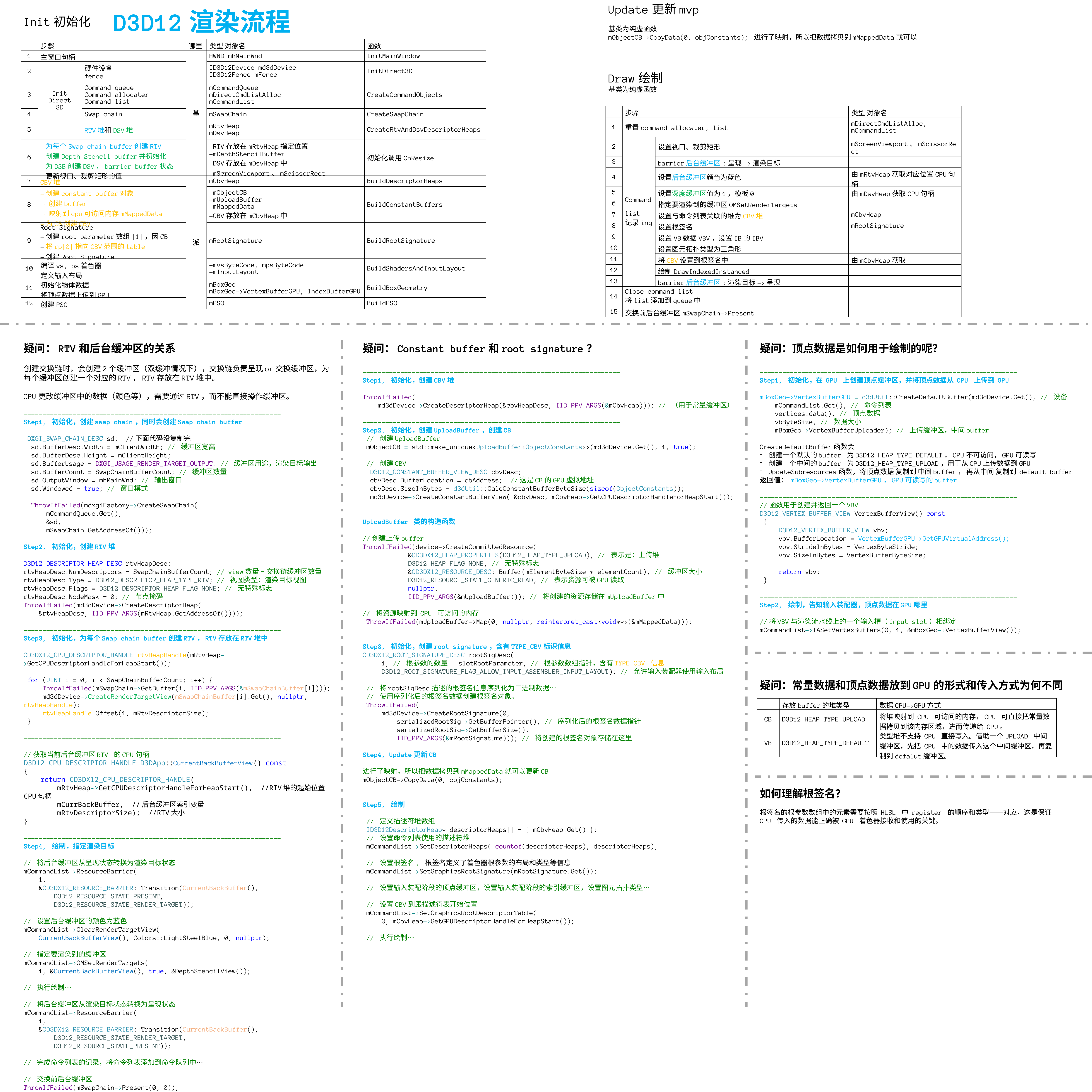

Update更新mvp

基类为纯虚函数
mObjectCB->CopyData(0, objConstants); 进行了映射，所以把数据拷贝到mMappedData就可以
D3D12渲染流程
Init初始化
|  | 步骤 |  | 哪里 | 类型 对象名 | 函数 |
| --- | --- | --- | --- | --- | --- |
| 1 | 主窗口句柄 |  | 基 | HWND mhMainWnd | InitMainWindow |
| 2 | Init Direct 3D | 硬件设备 fence |  | ID3D12Device md3dDevice ID3D12Fence mFence | InitDirect3D |
| 3 |  | Command queue Command allocater Command list |  | mCommandQueue mDirectCmdListAlloc mCommandList | CreateCommandObjects |
| 4 |  | Swap chain |  | mSwapChain | CreateSwapChain |
| 5 |  | RTV堆和DSV堆 |  | mRtvHeap mDsvHeap | CreateRtvAndDsvDescriptorHeaps |
| 6 | -为每个Swap chain buffer创建RTV -创建Depth Stencil buffer并初始化 -为DSB创建DSV，barrier buffer状态 -更新视口、裁剪矩形的值 |  |  | -RTV存放在mRtvHeap指定位置 -mDepthStencilBuffer -DSV存放在mDsvHeap中 -mScreenViewport、mScissorRect | 初始化调用OnResize |
| 7 | CBV堆 |  | 派 | mCbvHeap | BuildDescriptorHeaps |
| 8 | -创建constant buffer对象 ·创建buffer ·映射到cpu可访问内存mMappedData -为CB创建CBV |  |  | -mObjectCB -mUploadBuffer -mMappedData -CBV存放在mCbvHeap中 | BuildConstantBuffers |
| 9 | Root Signature -创建root parameter数组[1]，因CB -将rp[0]指向CBV范围的table -创建Root Signature |  |  | mRootSignature | BuildRootSignature |
| 10 | 编译vs, ps着色器 定义输入布局 |  |  | -mvsByteCode, mpsByteCode -mInputLayout | BuildShadersAndInputLayout |
| 11 | 初始化物体数据 将顶点数据上传到GPU |  |  | mBoxGeo mBoxGeo->VertexBufferGPU, IndexBufferGPU | BuildBoxGeometry |
| 12 | 创建PSO |  |  | mPSO | BuildPSO |
Draw绘制
基类为纯虚函数
|  | 步骤 |  | 类型 对象名 |
| --- | --- | --- | --- |
| 1 | 重置command allocater, list |  | mDirectCmdListAlloc, mCommandList |
| 2 | Command list 记录ing | 设置视口、裁剪矩形 | mScreenViewport、mScissorRect |
| 3 |  | barrier后台缓冲区:呈现->渲染目标 |  |
| 4 |  | 设置后台缓冲区颜色为蓝色 | 由mRtvHeap获取对应位置CPU句柄 |
| 5 |  | 设置深度缓冲区值为1，模板0 | 由mDsvHeap获取CPU句柄 |
| 6 |  | 指定要渲染到的缓冲区OMSetRenderTargets |  |
| 7 |  | 设置与命令列表关联的堆为CBV堆 | mCbvHeap |
| 8 |  | 设置根签名 | mRootSignature |
| 9 |  | 设置VB数据VBV，设置IB的IBV |  |
| 10 |  | 设置图元拓扑类型为三角形 |  |
| 11 |  | 将CBV设置到根签名中 | 由mCbvHeap获取 |
| 12 |  | 绘制DrawIndexedInstanced |  |
| 13 |  | barrier后台缓冲区:渲染目标->呈现 |  |
| 14 | Close command list 将list添加到queue中 |  |  |
| 15 | 交换前后台缓冲区mSwapChain->Present |  |  |
疑问：RTV和后台缓冲区的关系

创建交换链时，会创建2个缓冲区（双缓冲情况下），交换链负责呈现or交换缓冲区，为每个缓冲区创建一个对应的RTV，RTV存放在RTV堆中。

CPU更改缓冲区中的数据（颜色等），需要通过RTV，而不能直接操作缓冲区。

--------------------------------------------------------------------
Step1, 初始化，创建swap chain，同时会创建Swap chain buffer

 DXGI_SWAP_CHAIN_DESC sd;  //下面代码没复制完
  sd.BufferDesc.Width = mClientWidth; // 缓冲区宽高
  sd.BufferDesc.Height = mClientHeight;
  sd.BufferUsage = DXGI_USAGE_RENDER_TARGET_OUTPUT; // 缓冲区用途，渲染目标输出
  sd.BufferCount = SwapChainBufferCount; // 缓冲区数量
  sd.OutputWindow = mhMainWnd; // 输出窗口
  sd.Windowed = true; // 窗口模式

  ThrowIfFailed(mdxgiFactory->CreateSwapChain(
      mCommandQueue.Get(),
      &sd,
      mSwapChain.GetAddressOf()));
--------------------------------------------------------------------
Step2, 初始化，创建RTV堆

D3D12_DESCRIPTOR_HEAP_DESC rtvHeapDesc;
rtvHeapDesc.NumDescriptors = SwapChainBufferCount; // view数量=交换链缓冲区数量
rtvHeapDesc.Type = D3D12_DESCRIPTOR_HEAP_TYPE_RTV; // 视图类型：渲染目标视图
rtvHeapDesc.Flags = D3D12_DESCRIPTOR_HEAP_FLAG_NONE; // 无特殊标志
rtvHeapDesc.NodeMask = 0; // 节点掩码
ThrowIfFailed(md3dDevice->CreateDescriptorHeap(
    &rtvHeapDesc, IID_PPV_ARGS(mRtvHeap.GetAddressOf())));

--------------------------------------------------------------------
Step3, 初始化，为每个Swap chain buffer创建RTV，RTV存放在RTV堆中

CD3DX12_CPU_DESCRIPTOR_HANDLE rtvHeapHandle(mRtvHeap->GetCPUDescriptorHandleForHeapStart());

 for (UINT i = 0; i < SwapChainBufferCount; i++) {
     ThrowIfFailed(mSwapChain->GetBuffer(i, IID_PPV_ARGS(&mSwapChainBuffer[i])));
     md3dDevice->CreateRenderTargetView(mSwapChainBuffer[i].Get(), nullptr, rtvHeapHandle);
     rtvHeapHandle.Offset(1, mRtvDescriptorSize);
 }

--------------------------------------------------------------------

//获取当前后台缓冲区RTV 的CPU句柄
D3D12_CPU_DESCRIPTOR_HANDLE D3DApp::CurrentBackBufferView() const
{
    return CD3DX12_CPU_DESCRIPTOR_HANDLE(
        mRtvHeap->GetCPUDescriptorHandleForHeapStart(),  //RTV堆的起始位置CPU句柄
        mCurrBackBuffer,  //后台缓冲区索引变量
        mRtvDescriptorSize);  //RTV大小
}

--------------------------------------------------------------------
Step4, 绘制，指定渲染目标

// 将后台缓冲区从呈现状态转换为渲染目标状态
mCommandList->ResourceBarrier(
    1,
    &CD3DX12_RESOURCE_BARRIER::Transition(CurrentBackBuffer(),
        D3D12_RESOURCE_STATE_PRESENT,
        D3D12_RESOURCE_STATE_RENDER_TARGET));

// 设置后台缓冲区的颜色为蓝色
mCommandList->ClearRenderTargetView(
    CurrentBackBufferView(), Colors::LightSteelBlue, 0, nullptr);

// 指定要渲染到的缓冲区
mCommandList->OMSetRenderTargets(
    1, &CurrentBackBufferView(), true, &DepthStencilView());

// 执行绘制…

// 将后台缓冲区从渲染目标状态转换为呈现状态
mCommandList->ResourceBarrier(
    1,
    &CD3DX12_RESOURCE_BARRIER::Transition(CurrentBackBuffer(),
        D3D12_RESOURCE_STATE_RENDER_TARGET,
        D3D12_RESOURCE_STATE_PRESENT));

// 完成命令列表的记录，将命令列表添加到命令队列中…

// 交换前后台缓冲区
ThrowIfFailed(mSwapChain->Present(0, 0));
mCurrBackBuffer = (mCurrBackBuffer + 1) % SwapChainBufferCount;
疑问：Constant buffer和root signature？

--------------------------------------------------------------------
Step1, 初始化，创建CBV堆

ThrowIfFailed(
    md3dDevice->CreateDescriptorHeap(&cbvHeapDesc, IID_PPV_ARGS(&mCbvHeap))); // （用于常量缓冲区）

--------------------------------------------------------------------
Step2, 初始化，创建UploadBuffer，创建CB
 // 创建UploadBuffer
 mObjectCB = std::make_unique<UploadBuffer<ObjectConstants>>(md3dDevice.Get(), 1, true);

 // 创建CBV
  D3D12_CONSTANT_BUFFER_VIEW_DESC cbvDesc;
  cbvDesc.BufferLocation = cbAddress;  //这是CB的GPU虚拟地址
  cbvDesc.SizeInBytes = d3dUtil::CalcConstantBufferByteSize(sizeof(ObjectConstants));
  md3dDevice->CreateConstantBufferView( &cbvDesc, mCbvHeap->GetCPUDescriptorHandleForHeapStart());

--------------------------------------------------------------------
UploadBuffer 类的构造函数

//创建上传buffer
ThrowIfFailed(device->CreateCommittedResource(
            &CD3DX12_HEAP_PROPERTIES(D3D12_HEAP_TYPE_UPLOAD), // 表示是：上传堆
            D3D12_HEAP_FLAG_NONE, // 无特殊标志
            &CD3DX12_RESOURCE_DESC::Buffer(mElementByteSize * elementCount), // 缓冲区大小
            D3D12_RESOURCE_STATE_GENERIC_READ, // 表示资源可被GPU读取
            nullptr,
            IID_PPV_ARGS(&mUploadBuffer))); // 将创建的资源存储在mUploadBuffer中

// 将资源映射到 CPU 可访问的内存
 ThrowIfFailed(mUploadBuffer->Map(0, nullptr, reinterpret_cast<void**>(&mMappedData)));

--------------------------------------------------------------------
Step3, 初始化，创建root signature，含有TYPE_CBV标识信息
CD3DX12_ROOT_SIGNATURE_DESC rootSigDesc(
     1, // 根参数的数量      slotRootParameter, // 根参数数组指针，含有TYPE_CBV 信息
     D3D12_ROOT_SIGNATURE_FLAG_ALLOW_INPUT_ASSEMBLER_INPUT_LAYOUT); // 允许输入装配器使用输入布局

 // 将rootSigDesc描述的根签名信息序列化为二进制数据…
 // 使用序列化后的根签名数据创建根签名对象。
 ThrowIfFailed(
     md3dDevice->CreateRootSignature(0,
         serializedRootSig->GetBufferPointer(), // 序列化后的根签名数据指针
         serializedRootSig->GetBufferSize(),
         IID_PPV_ARGS(&mRootSignature))); // 将创建的根签名对象存储在这里
--------------------------------------------------------------------
Step4, Update更新CB

进行了映射，所以把数据拷贝到mMappedData就可以更新CB
mObjectCB->CopyData(0, objConstants);

--------------------------------------------------------------------
Step5, 绘制

 // 定义描述符堆数组
 ID3D12DescriptorHeap* descriptorHeaps[] = { mCbvHeap.Get() };
 // 设置命令列表使用的描述符堆
 mCommandList->SetDescriptorHeaps(_countof(descriptorHeaps), descriptorHeaps);

 // 设置根签名, 根签名定义了着色器根参数的布局和类型等信息
 mCommandList->SetGraphicsRootSignature(mRootSignature.Get());

 // 设置输入装配阶段的顶点缓冲区，设置输入装配阶段的索引缓冲区，设置图元拓扑类型…

 // 设置CBV到跟描述符表开始位置
 mCommandList->SetGraphicsRootDescriptorTable(
     0, mCbvHeap->GetGPUDescriptorHandleForHeapStart());

 // 执行绘制…

疑问：顶点数据是如何用于绘制的呢？

--------------------------------------------------------------------
Step1, 初始化，在 GPU 上创建顶点缓冲区，并将顶点数据从 CPU 上传到 GPU

mBoxGeo->VertexBufferGPU = d3dUtil::CreateDefaultBuffer(md3dDevice.Get(), // 设备
    mCommandList.Get(), // 命令列表
    vertices.data(), // 顶点数据
    vbByteSize, // 数据大小
    mBoxGeo->VertexBufferUploader); // 上传缓冲区，中间buffer

CreateDefaultBuffer函数会
创建一个默认的buffer 为D3D12_HEAP_TYPE_DEFAULT，CPU不可访问，GPU可读写
创建一个中间的buffer 为D3D12_HEAP_TYPE_UPLOAD，用于从CPU上传数据到GPU
UpdateSubresources函数，将顶点数据 复制到 中间buffer， 再从中间 复制到 default buffer
返回值： mBoxGeo->VertexBufferGPU，GPU可读写的buffer

--------------------------------------------------------------------
//函数用于创建并返回一个VBV
D3D12_VERTEX_BUFFER_VIEW VertexBufferView() const
 {
     D3D12_VERTEX_BUFFER_VIEW vbv;
     vbv.BufferLocation = VertexBufferGPU->GetGPUVirtualAddress();
     vbv.StrideInBytes = VertexByteStride;
     vbv.SizeInBytes = VertexBufferByteSize;

     return vbv;
 }

--------------------------------------------------------------------
Step2, 绘制，告知输入装配器，顶点数据在GPU哪里

//将VBV与渲染流水线上的一个输入槽（input slot）相绑定
mCommandList->IASetVertexBuffers(0, 1, &mBoxGeo->VertexBufferView());
疑问：常量数据和顶点数据放到GPU的形式和传入方式为何不同
|  | 存放buffer的堆类型 | 数据CPU->GPU方式 |
| --- | --- | --- |
| CB | D3D12\_HEAP\_TYPE\_UPLOAD | 将堆映射到 CPU 可访问的内存，CPU 可直接把常量数据拷贝到该内存区域，进而传递给 GPU。 |
| VB | D3D12\_HEAP\_TYPE\_DEFAULT | 类型堆不支持 CPU 直接写入。借助一个UPLOAD 中间缓冲区，先把 CPU 中的数据传入这个中间缓冲区，再复制到defalut缓冲区。 |
如何理解根签名？

根签名的根参数数组中的元素需要按照 HLSL 中 register 的顺序和类型一一对应，这是保证 CPU 传入的数据能正确被 GPU 着色器接收和使用的关键。